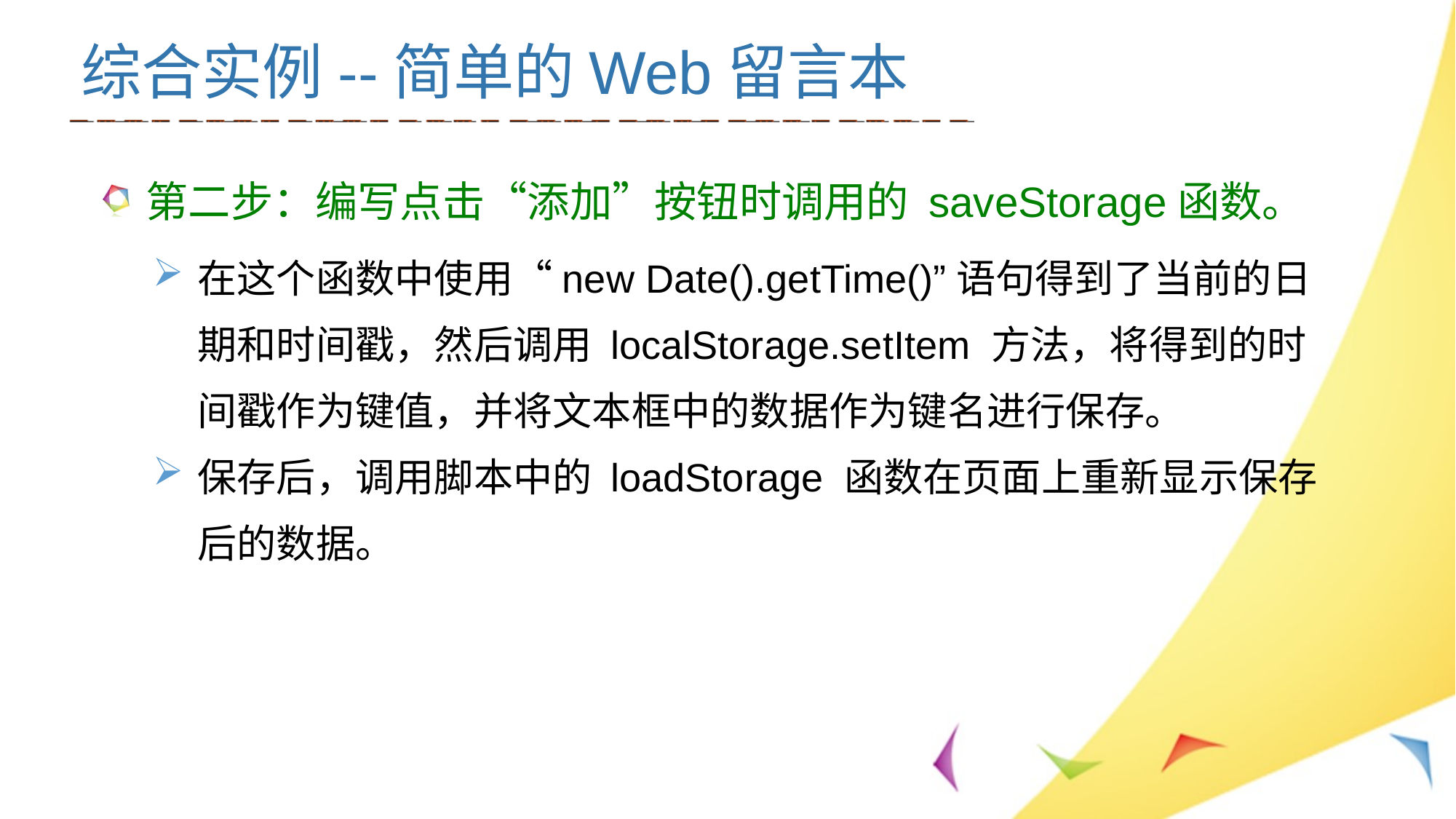

综合实例--简单的Web留言本

第二步：编写点击“添加”按钮时调用的 saveStorage函数。
在这个函数中使用“new Date().getTime()”语句得到了当前的日期和时间戳，然后调用 localStorage.setItem 方法，将得到的时间戳作为键值，并将文本框中的数据作为键名进行保存。
保存后，调用脚本中的 loadStorage 函数在页面上重新显示保存后的数据。